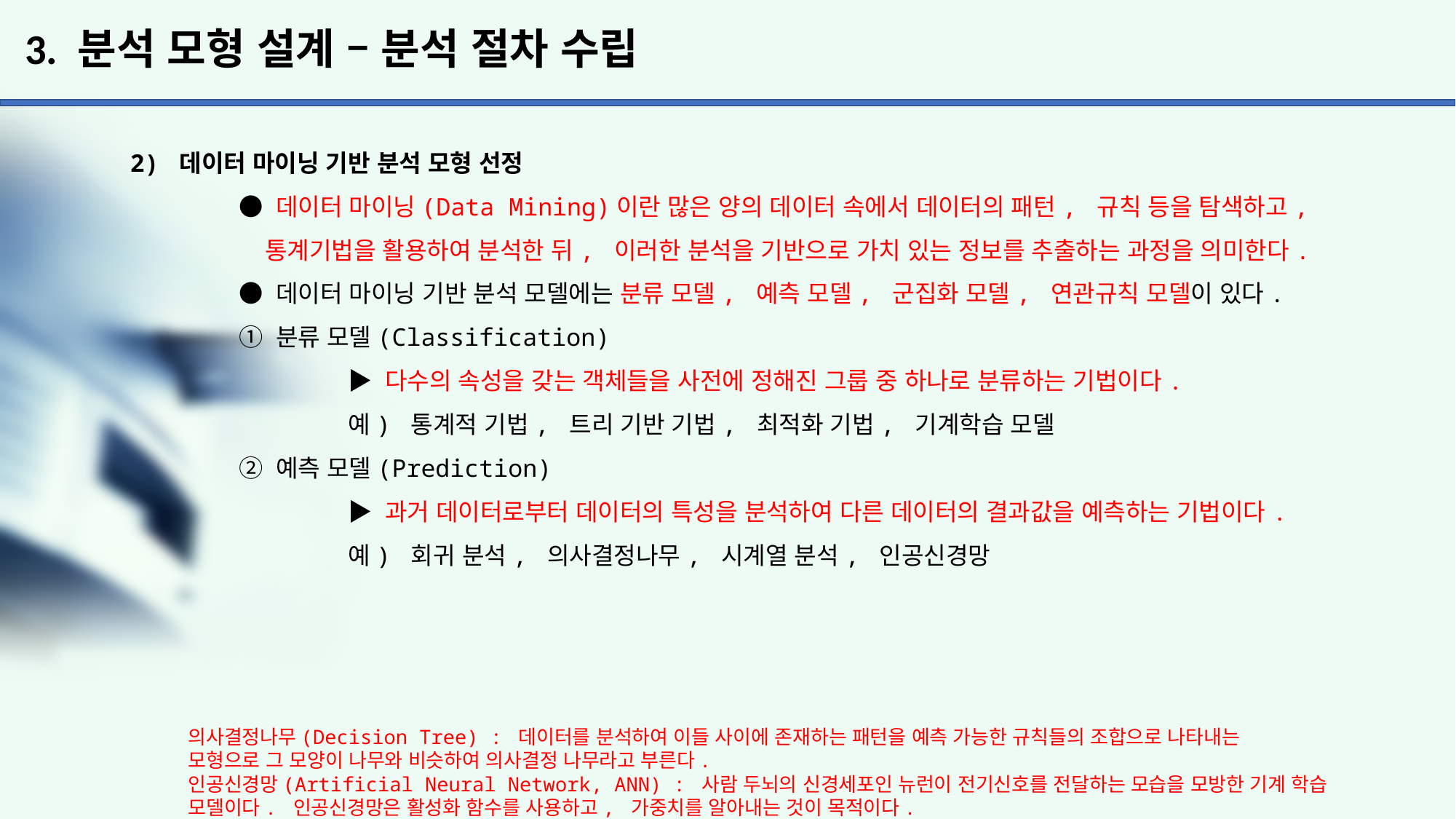

# 3. 분석 모형 설계 – 분석 절차 수립
2) 데이터 마이닝 기반 분석 모형 선정
	● 데이터 마이닝(Data Mining)이란 많은 양의 데이터 속에서 데이터의 패턴, 규칙 등을 탐색하고,
	   통계기법을 활용하여 분석한 뒤, 이러한 분석을 기반으로 가치 있는 정보를 추출하는 과정을 의미한다.
	● 데이터 마이닝 기반 분석 모델에는 분류 모델, 예측 모델, 군집화 모델, 연관규칙 모델이 있다.
	① 분류 모델(Classification)
		▶ 다수의 속성을 갖는 객체들을 사전에 정해진 그룹 중 하나로 분류하는 기법이다.
		예) 통계적 기법, 트리 기반 기법, 최적화 기법, 기계학습 모델
	② 예측 모델(Prediction)
		▶ 과거 데이터로부터 데이터의 특성을 분석하여 다른 데이터의 결과값을 예측하는 기법이다.
		예) 회귀 분석, 의사결정나무, 시계열 분석, 인공신경망
의사결정나무(Decision Tree) : 데이터를 분석하여 이들 사이에 존재하는 패턴을 예측 가능한 규칙들의 조합으로 나타내는
모형으로 그 모양이 나무와 비슷하여 의사결정 나무라고 부른다.
인공신경망(Artificial Neural Network, ANN) : 사람 두뇌의 신경세포인 뉴런이 전기신호를 전달하는 모습을 모방한 기계 학습 모델이다. 인공신경망은 활성화 함수를 사용하고, 가중치를 알아내는 것이 목적이다.